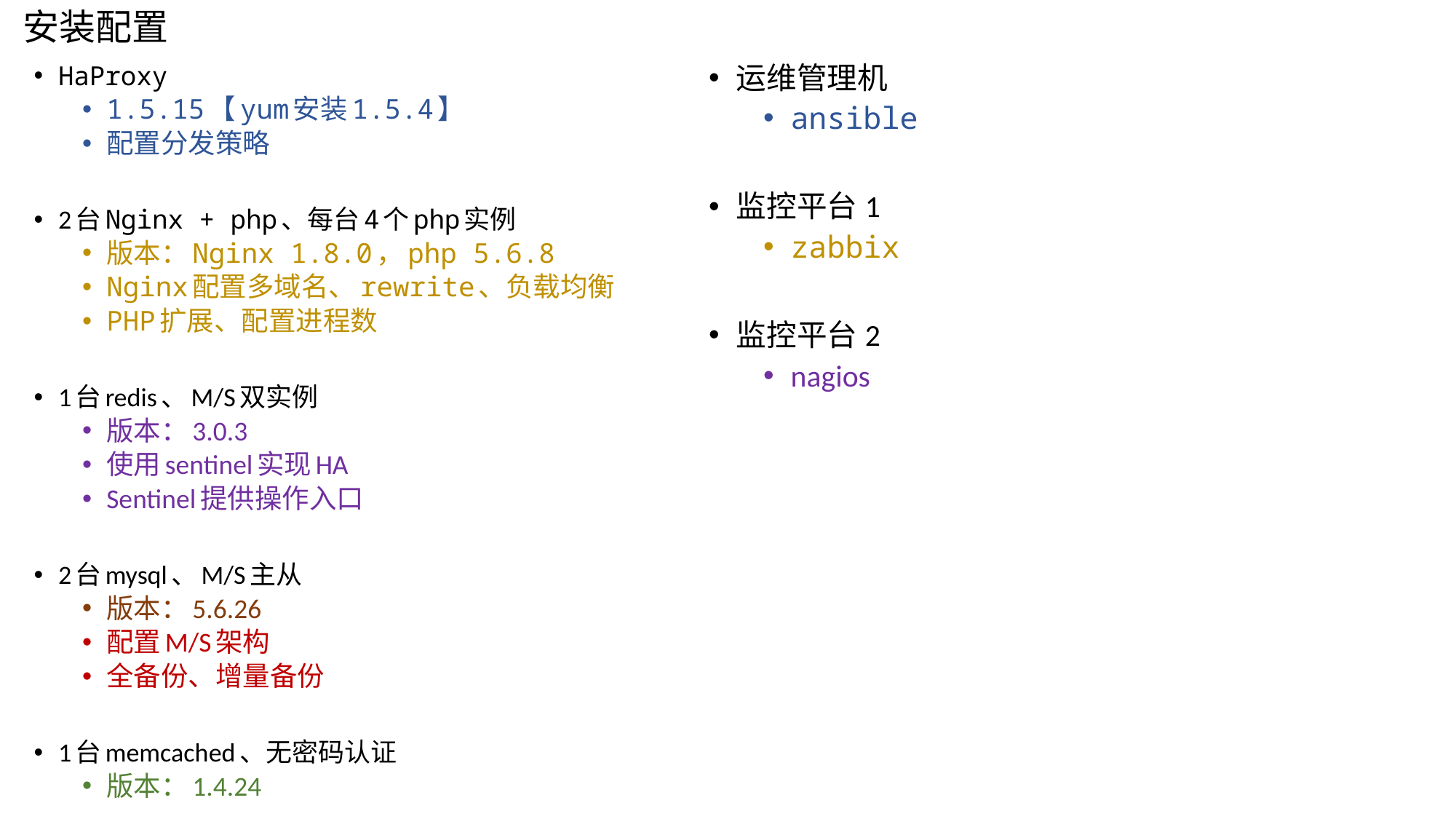

# 安装配置
HaProxy
1.5.15【yum安装1.5.4】
配置分发策略

2台Nginx + php、每台4个php实例
版本：Nginx 1.8.0，php 5.6.8
Nginx配置多域名、rewrite、负载均衡
PHP扩展、配置进程数

1台redis、M/S双实例
版本：3.0.3
使用sentinel实现HA
Sentinel提供操作入口

2台mysql、M/S主从
版本：5.6.26
配置M/S架构
全备份、增量备份

1台memcached、无密码认证
版本：1.4.24

运维管理机
ansible

监控平台1
zabbix

监控平台2
nagios